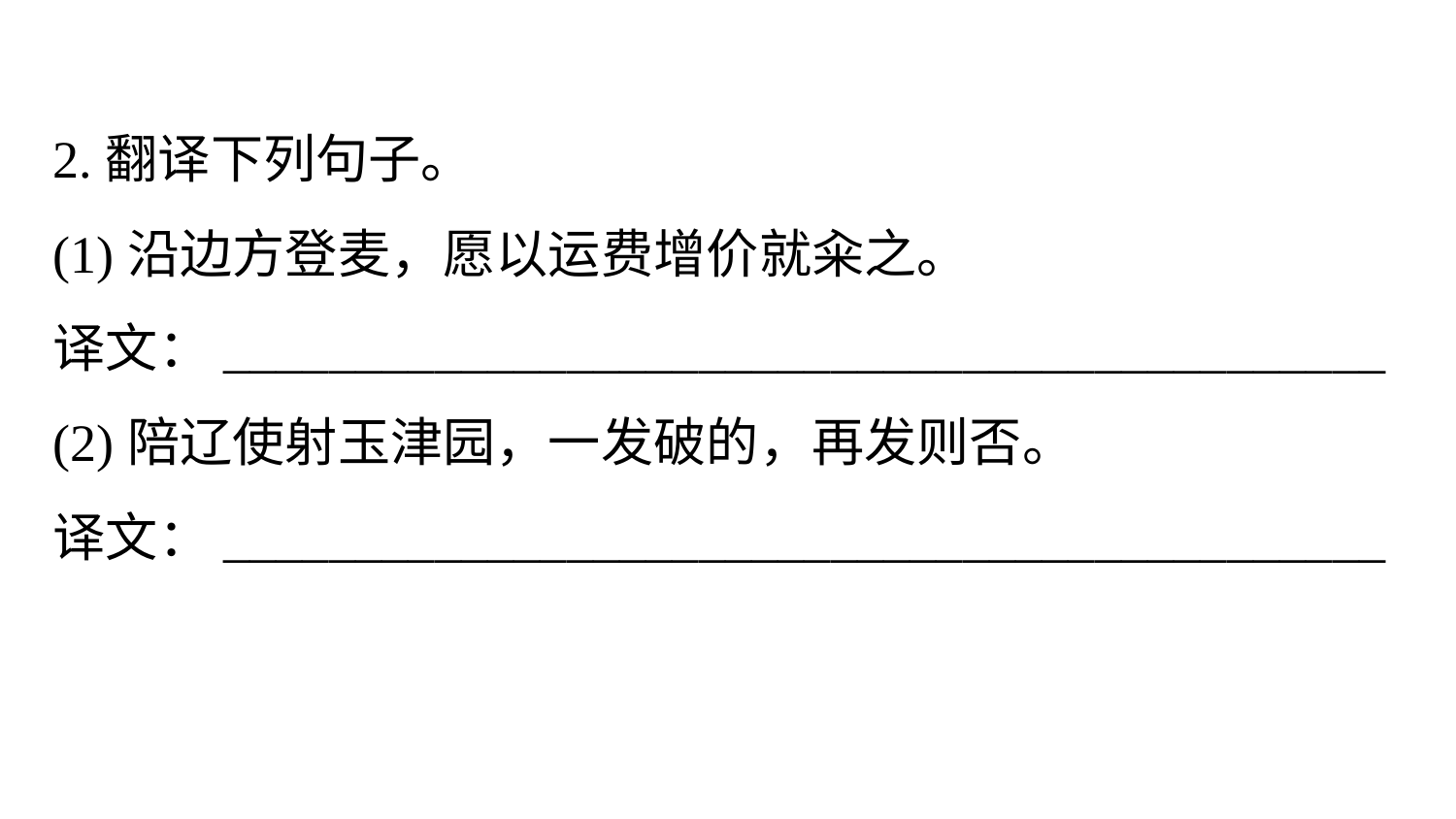

2.翻译下列句子。
(1)沿边方登麦，愿以运费增价就籴之。
译文：____________________________________________
(2)陪辽使射玉津园，一发破的，再发则否。
译文：____________________________________________